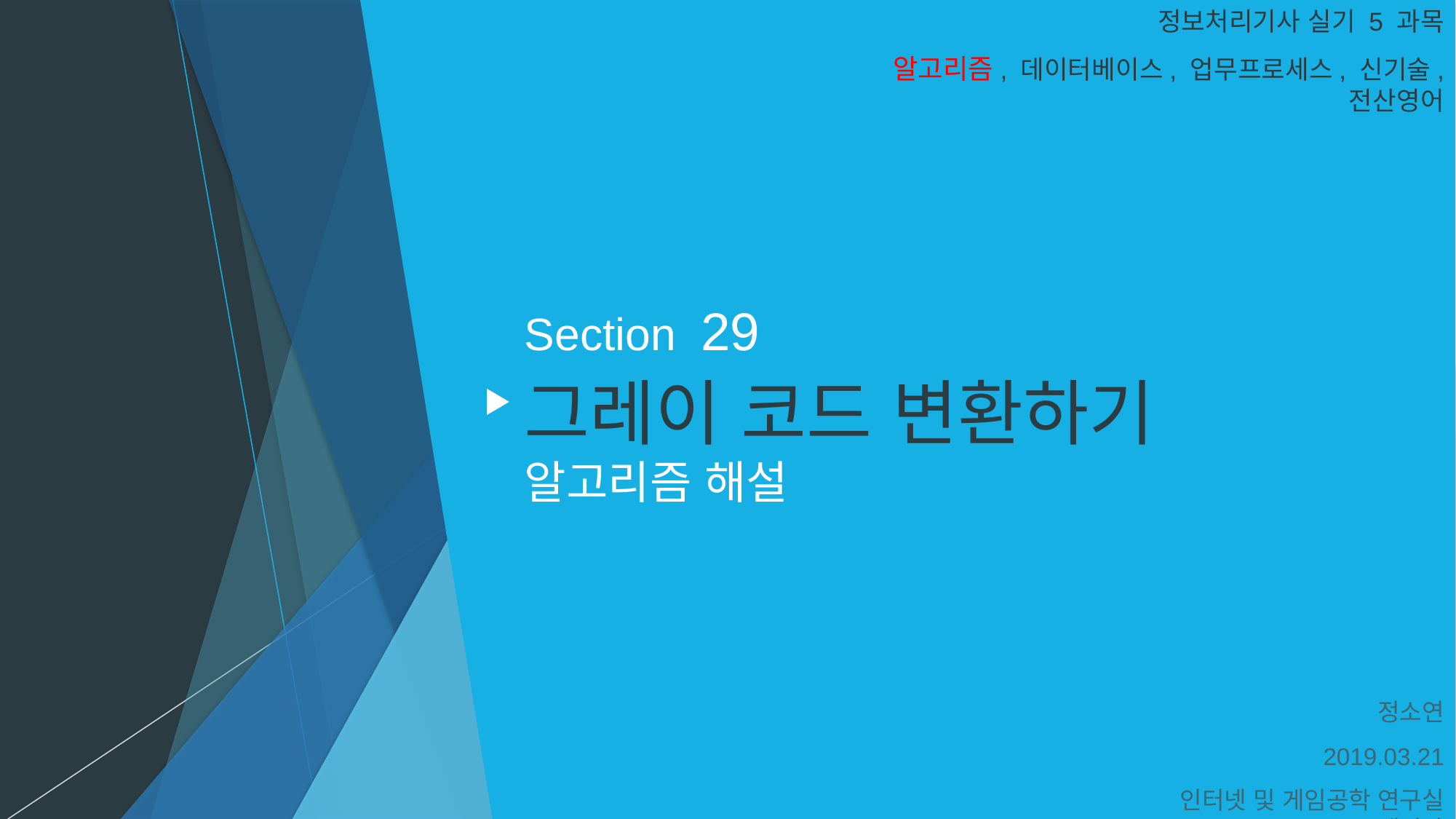

정보처리기사 실기 5 과목
알고리즘, 데이터베이스, 업무프로세스, 신기술, 전산영어

# Section 29 그레이 코드 변환하기 알고리즘 해설

정소연
2019.03.21
인터넷 및 게임공학 연구실 세미나